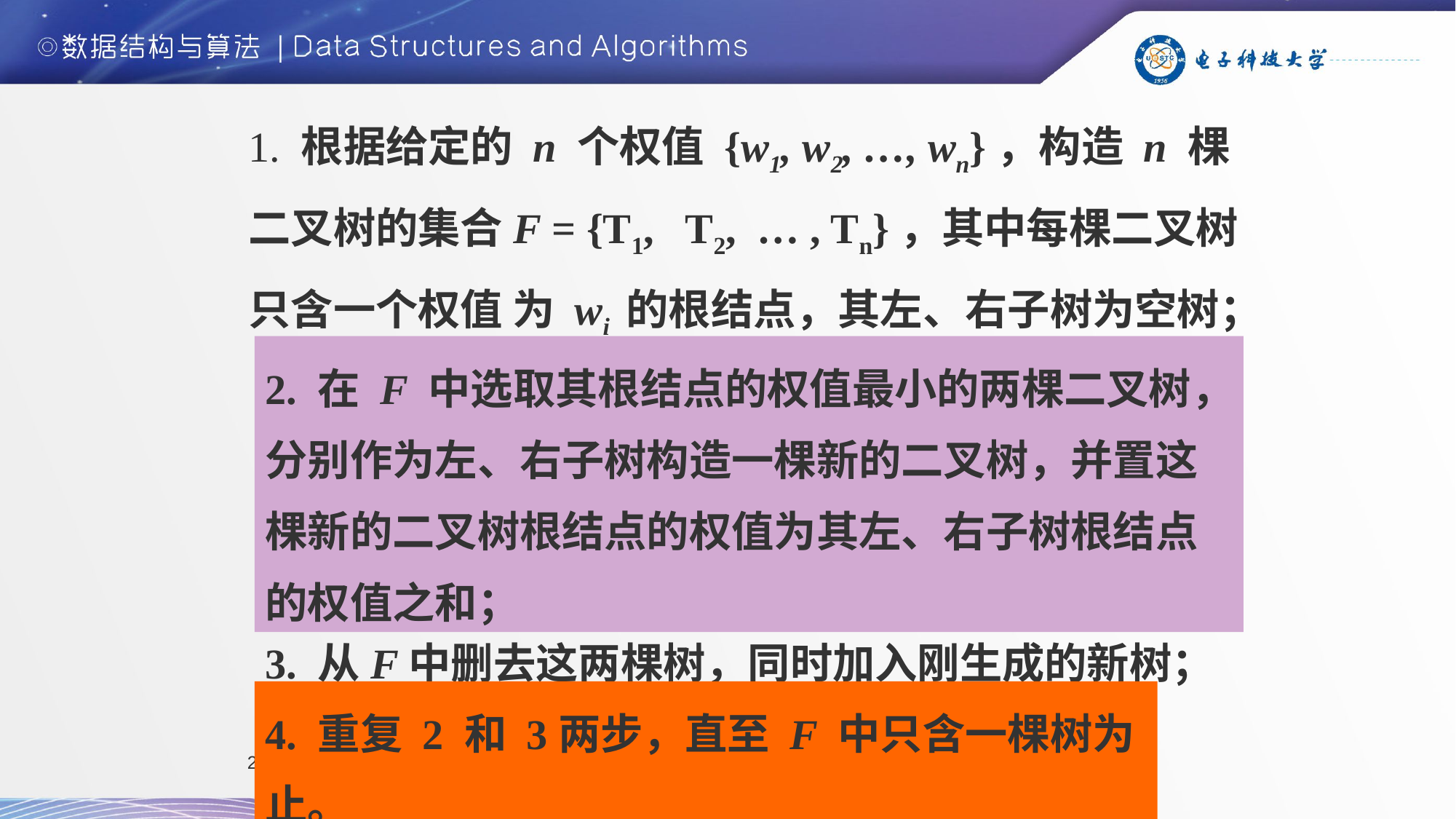

1. 根据给定的 n 个权值 {w1, w2, …, wn}，构造 n 棵二叉树的集合F = {T1,   T2,  … , Tn}，其中每棵二叉树只含一个权值 为 wi 的根结点，其左、右子树为空树；
2. 在 F 中选取其根结点的权值最小的两棵二叉树，分别作为左、右子树构造一棵新的二叉树，并置这棵新的二叉树根结点的权值为其左、右子树根结点的权值之和；
3. 从F中删去这两棵树，同时加入刚生成的新树；
4. 重复 2 和 3两步，直至 F 中只含一棵树为止。
210